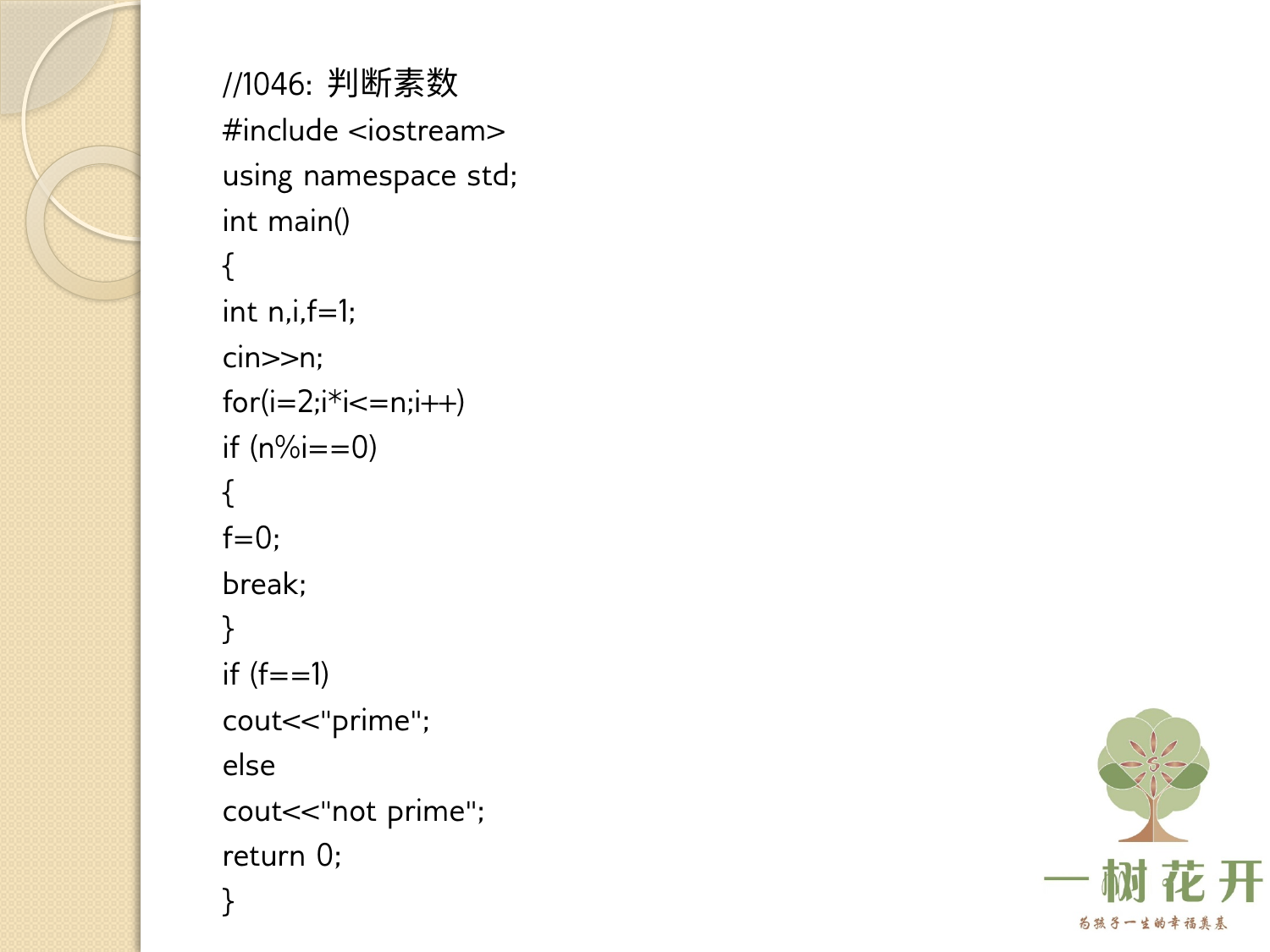

//1046: 判断素数
#include <iostream>
using namespace std;
int main()
{
	int n,i,f=1;
	cin>>n;
	for(i=2;i*i<=n;i++)
		if (n%i==0)
		{
			f=0;
			break;
		}
	if (f==1)
		cout<<"prime";
	else
		cout<<"not prime";
	return 0;
}